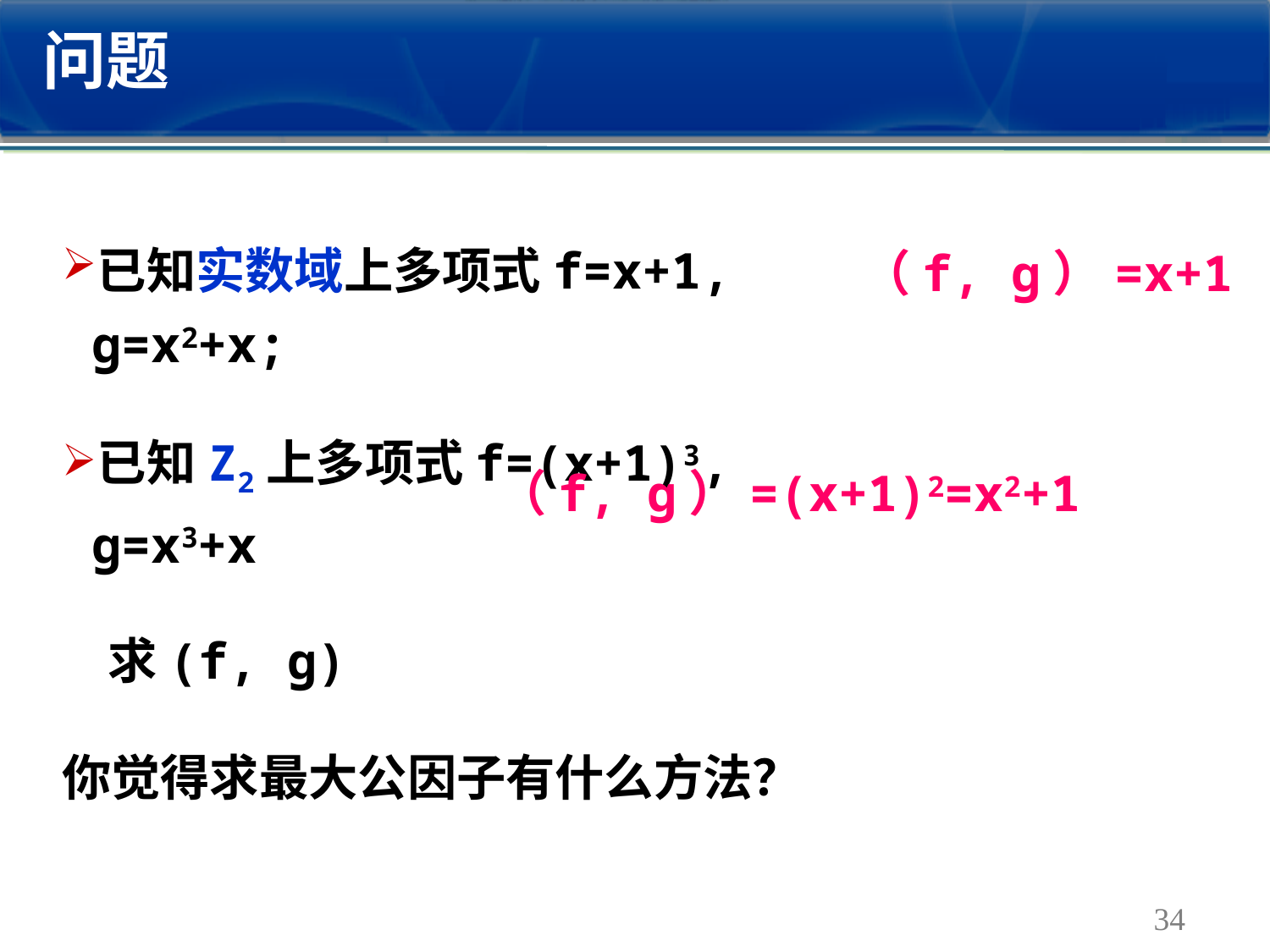

问题
已知实数域上多项式f=x+1, g=x2+x;
已知Z2上多项式f=(x+1)3, g=x3+x
   求(f, g)
你觉得求最大公因子有什么方法？
（f, g）=x+1
（f, g）=(x+1)2=x2+1
34